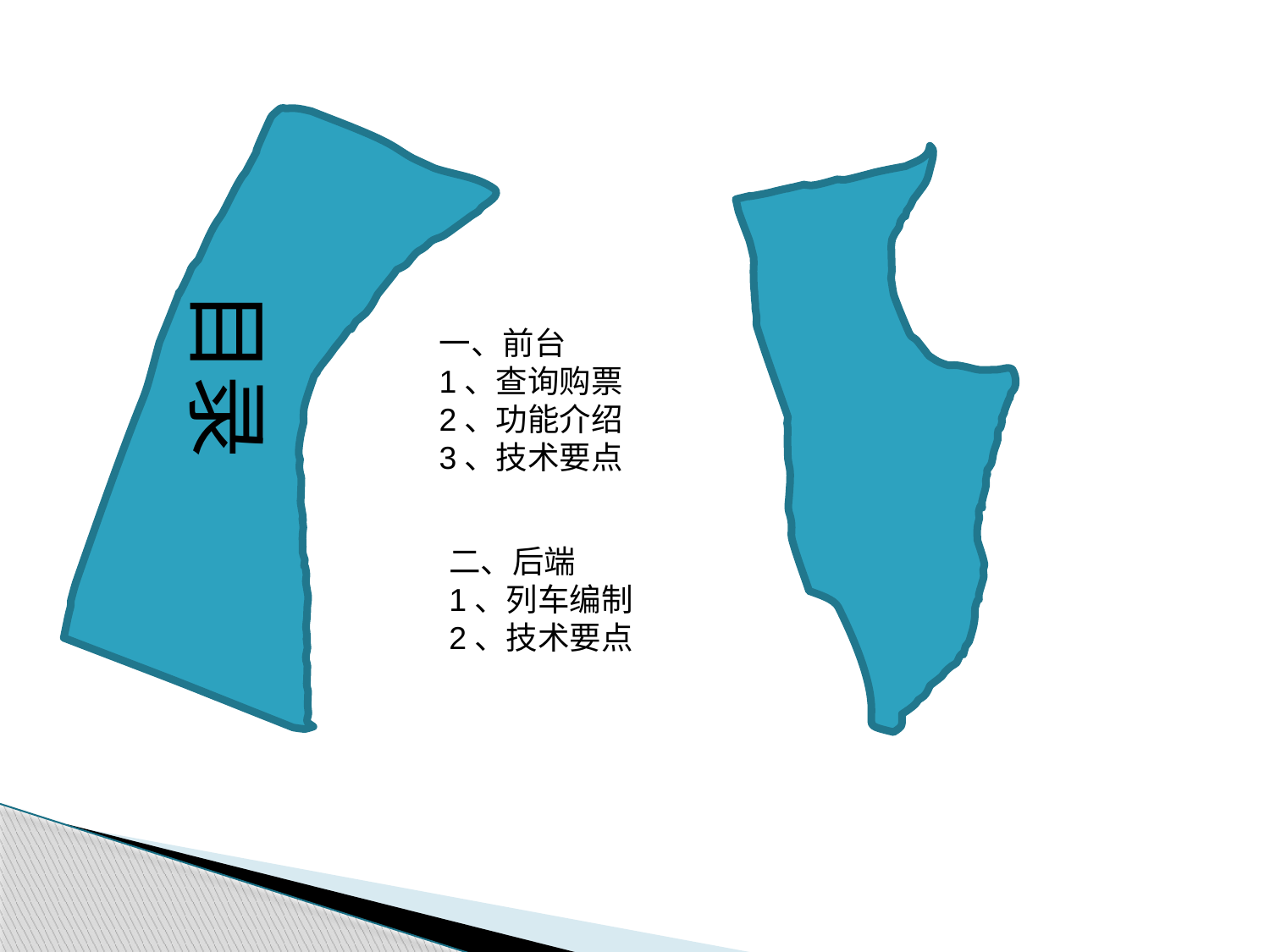

目录
一、前台
1、查询购票
2、功能介绍
3、技术要点
二、后端
1、列车编制
2、技术要点